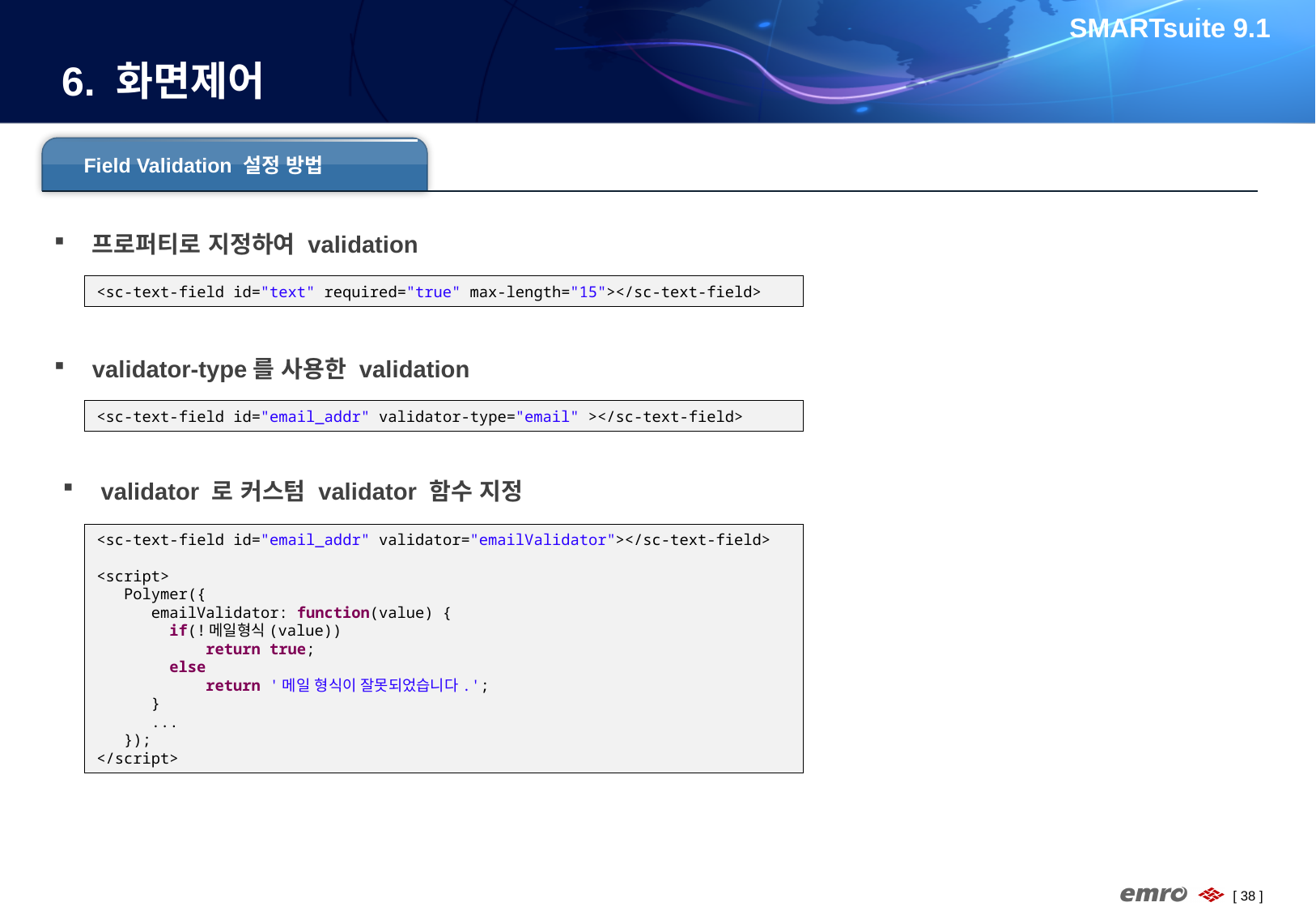

SMARTsuite 9.1
# 6. 화면제어

Field Validation 설정 방법
프로퍼티로 지정하여 validation
<sc-text-field id="text" required="true" max-length="15"></sc-text-field>
validator-type를 사용한 validation
<sc-text-field id="email_addr" validator-type="email" ></sc-text-field>
validator 로 커스텀 validator 함수 지정
<sc-text-field id="email_addr" validator="emailValidator"></sc-text-field>

<script>
   Polymer({
      emailValidator: function(value) {
        if(!메일형식(value))
            return true;
        else
            return '메일 형식이 잘못되었습니다.';
      }
      ...
   });
</script>